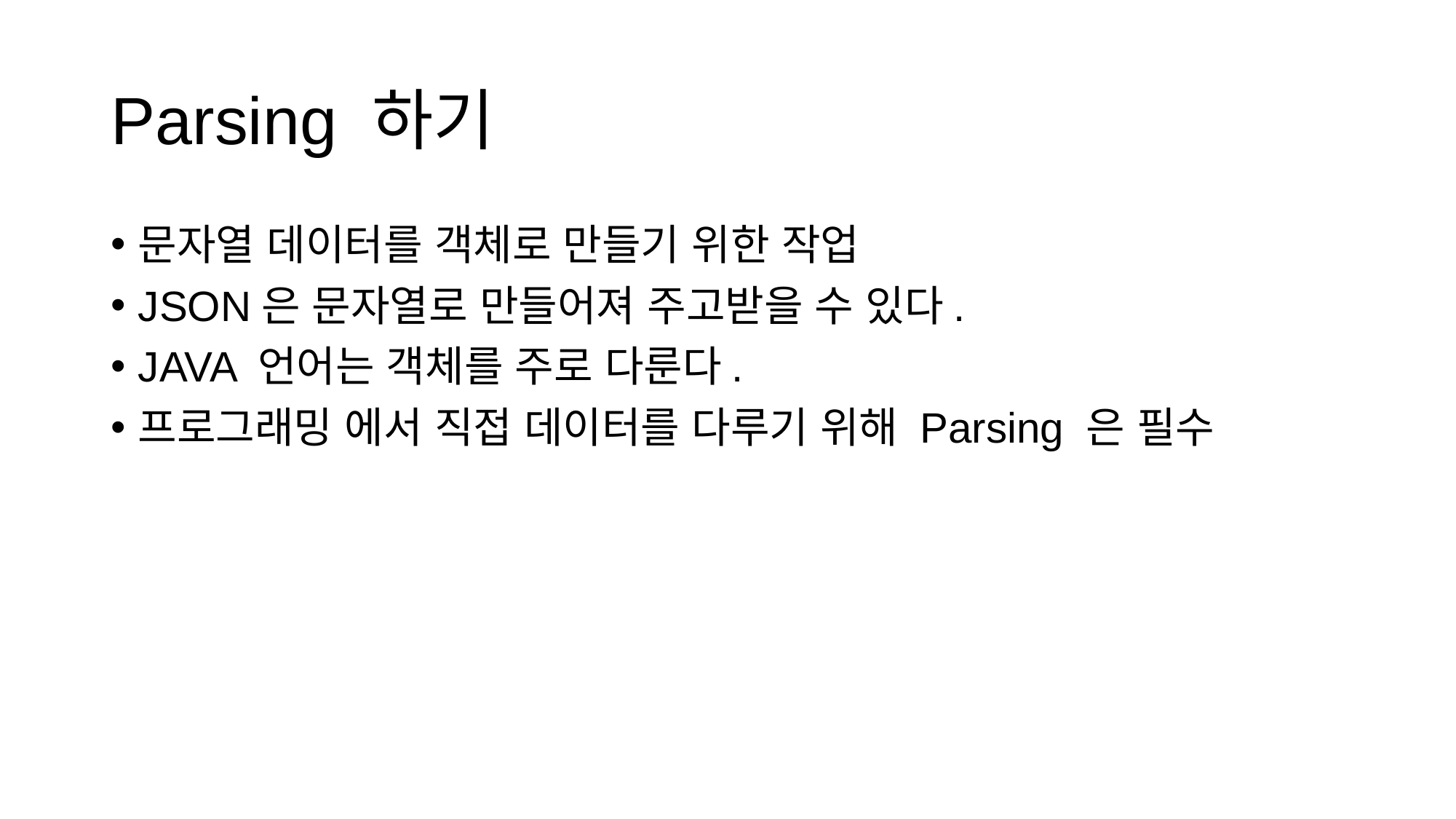

# Parsing 하기
문자열 데이터를 객체로 만들기 위한 작업
JSON은 문자열로 만들어져 주고받을 수 있다.
JAVA 언어는 객체를 주로 다룬다.
프로그래밍 에서 직접 데이터를 다루기 위해 Parsing 은 필수